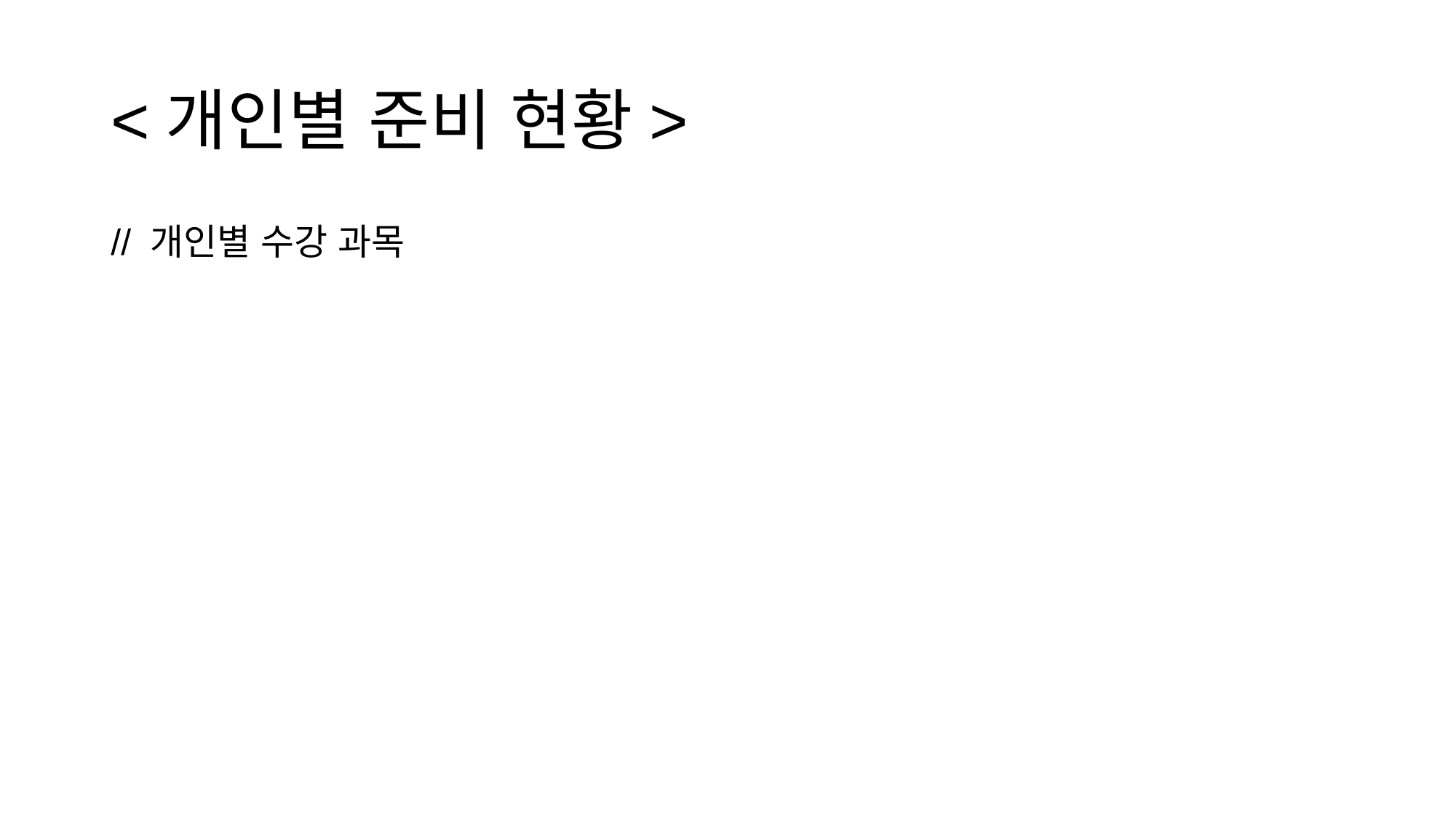

# <개인별 준비 현황>
// 개인별 수강 과목